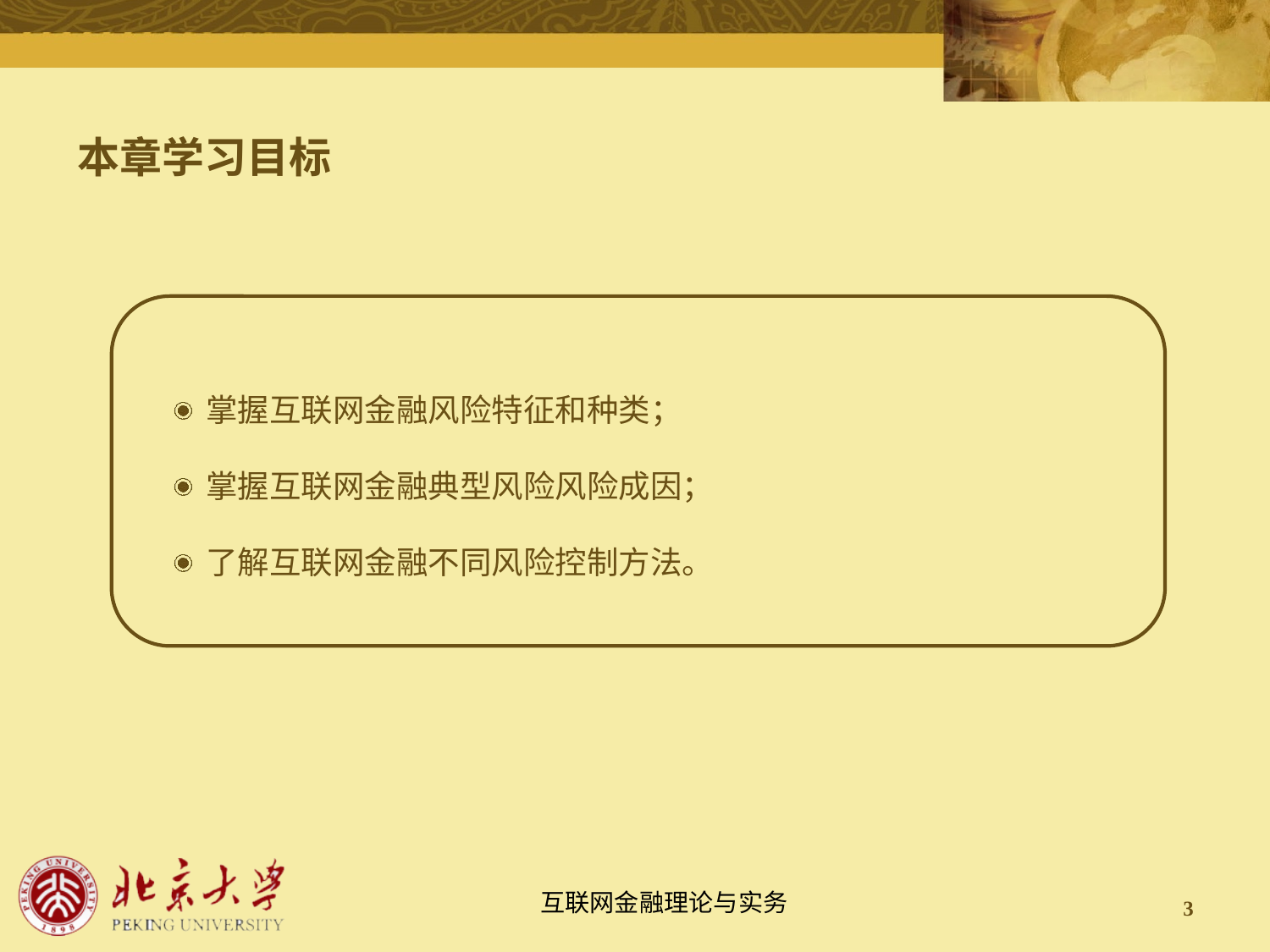

# 本章学习目标

掌握互联网金融风险特征和种类；
掌握互联网金融典型风险风险成因；
了解互联网金融不同风险控制方法。
3